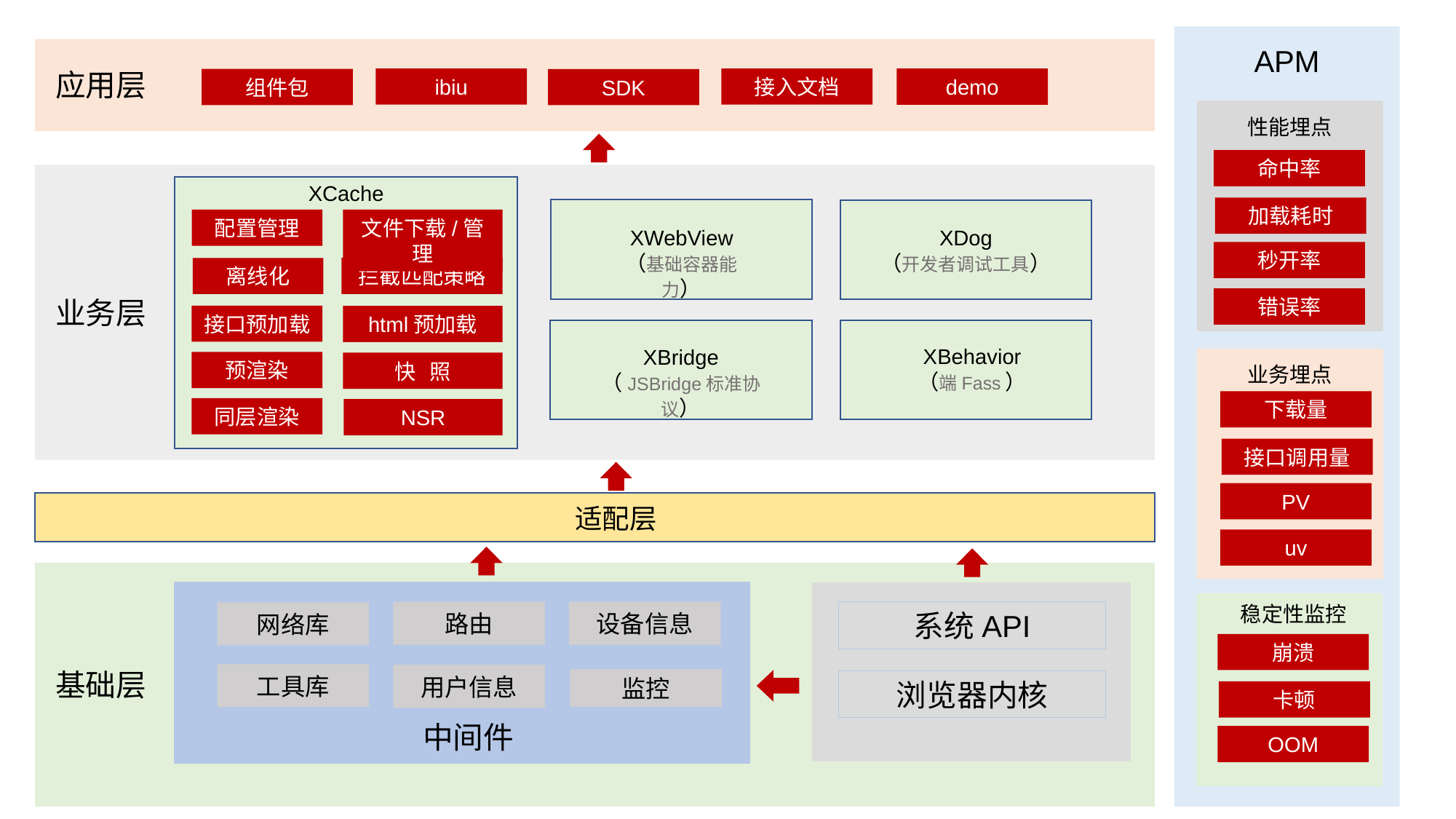

APM

应用层
ibiu
接入文档
demo
组件包
SDK

性能埋点

命中率

XCache

加载耗时

配置管理
文件下载/管理
XWebView
（基础容器能力）
XDog
（开发者调试工具）
秒开率
拦截匹配策略
离线化
错误率
业务层
接口预加载
html预加载

XBehavior
（端Fass）
XBridge
（JSBridge标准协议）

预渲染
快   照
业务埋点
下载量
同层渲染
NSR
接口调用量

PV

适配层
uv

稳定性监控
系统API
路由
设备信息
网络库
崩溃
基础层
工具库

用户信息
监控
浏览器内核
卡顿
中间件
OOM